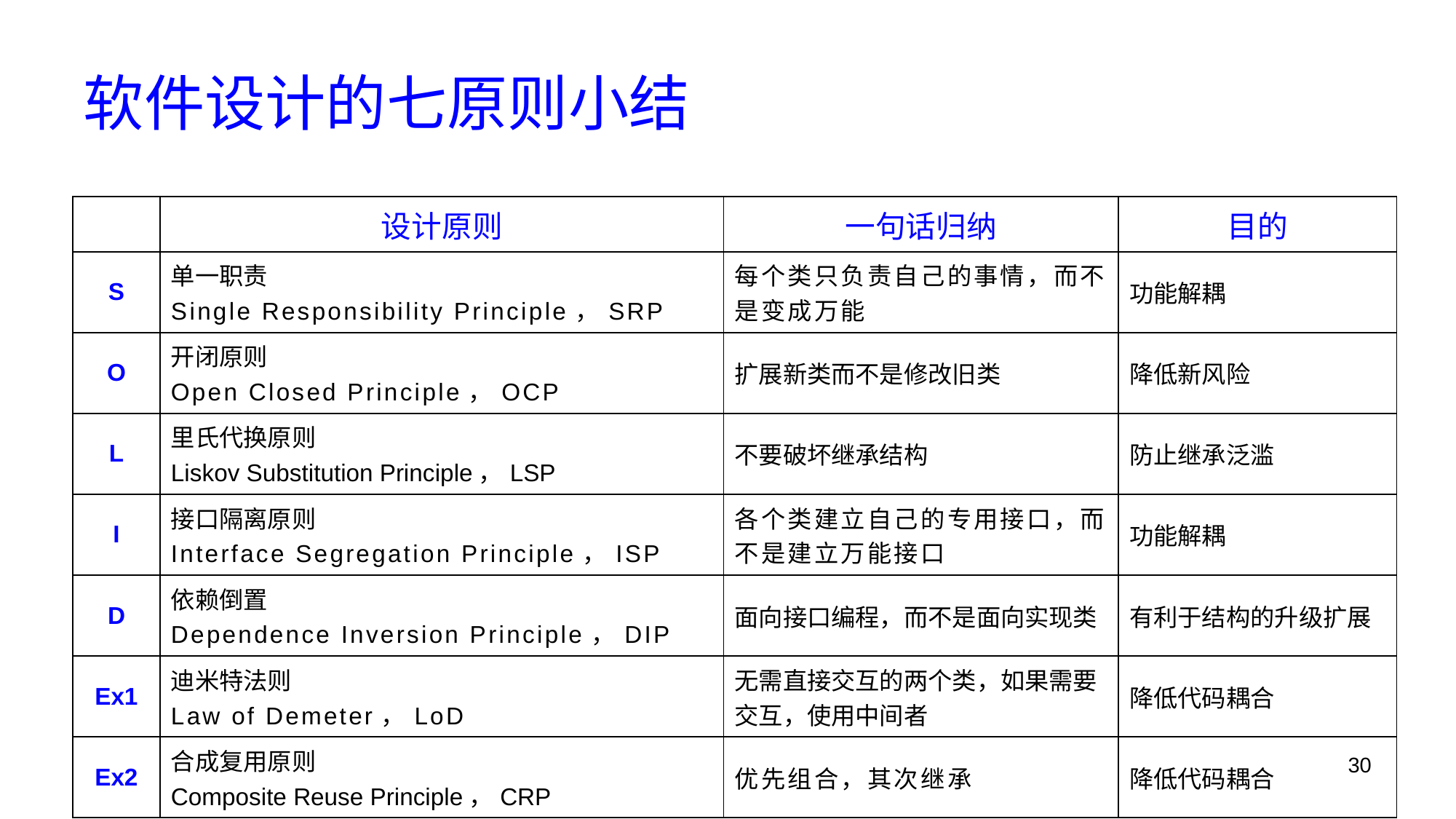

# 软件设计的七原则小结
|  | 设计原则 | 一句话归纳 | 目的 |
| --- | --- | --- | --- |
| S | 单一职责 Single Responsibility Principle，SRP | 每个类只负责自己的事情，而不是变成万能 | 功能解耦 |
| O | 开闭原则 Open Closed Principle，OCP | 扩展新类而不是修改旧类 | 降低新风险 |
| L | 里氏代换原则 Liskov Substitution Principle，LSP | 不要破坏继承结构 | 防止继承泛滥 |
| I | 接口隔离原则 Interface Segregation Principle，ISP | 各个类建立自己的专用接口，而不是建立万能接口 | 功能解耦 |
| D | 依赖倒置 Dependence Inversion Principle，DIP | 面向接口编程，而不是面向实现类 | 有利于结构的升级扩展 |
| Ex1 | 迪米特法则 Law of Demeter，LoD | 无需直接交互的两个类，如果需要交互，使用中间者 | 降低代码耦合 |
| Ex2 | 合成复用原则 Composite Reuse Principle，CRP | 优先组合，其次继承 | 降低代码耦合 |
30